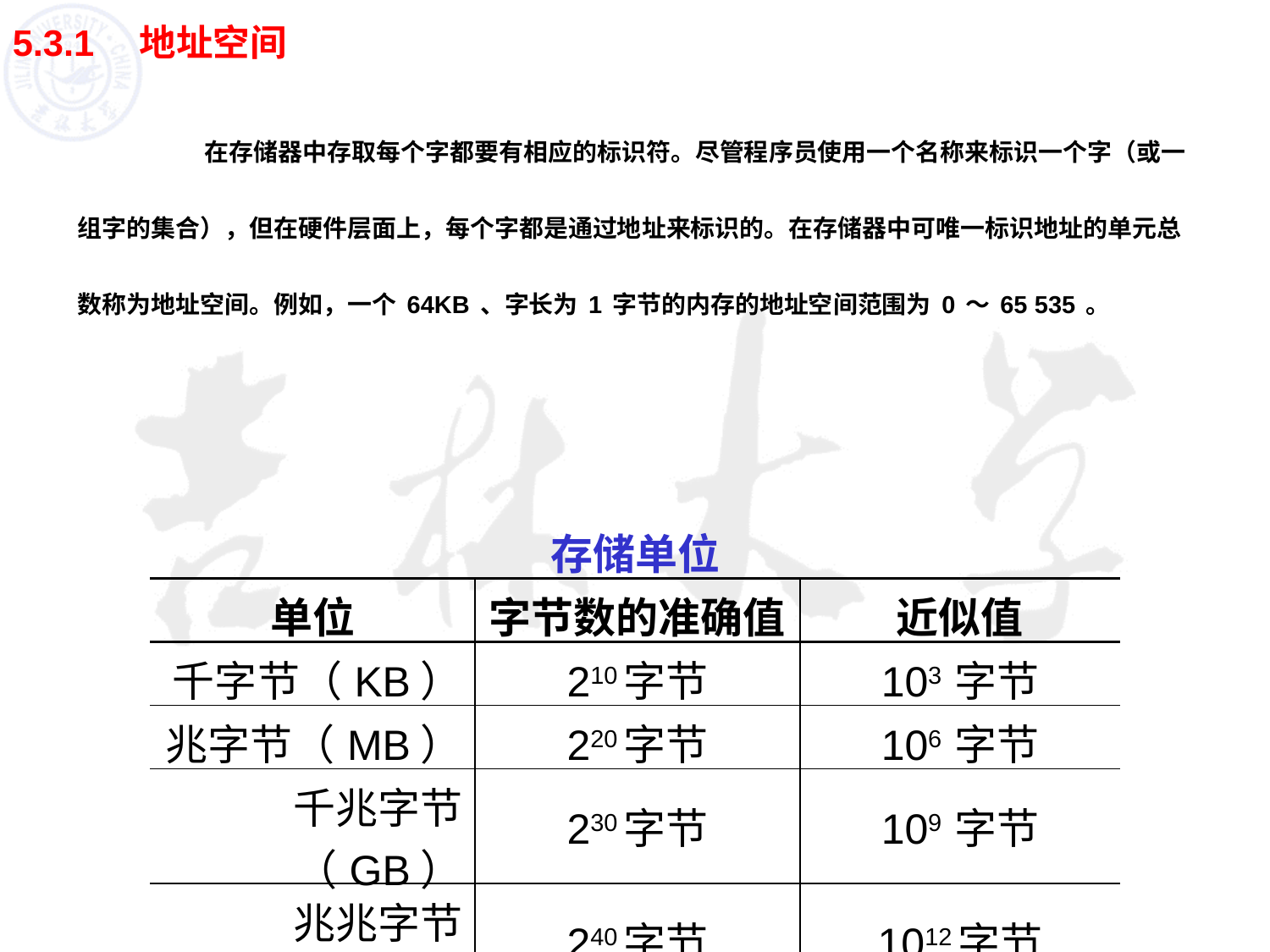

5.3.1	地址空间
	在存储器中存取每个字都要有相应的标识符。尽管程序员使用一个名称来标识一个字（或一组字的集合），但在硬件层面上，每个字都是通过地址来标识的。在存储器中可唯一标识地址的单元总数称为地址空间。例如，一个64KB、字长为1字节的内存的地址空间范围为0～65 535。
| 存储单位 |  |  |
| --- | --- | --- |
| 单位 | 字节数的准确值 | 近似值 |
| 千字节（KB） | 210字节 | 103 字节 |
| 兆字节（MB） | 220字节 | 106 字节 |
| 千兆字节（GB） | 230字节 | 109 字节 |
| 兆兆字节（TB） | 240字节 | 1012字节 |